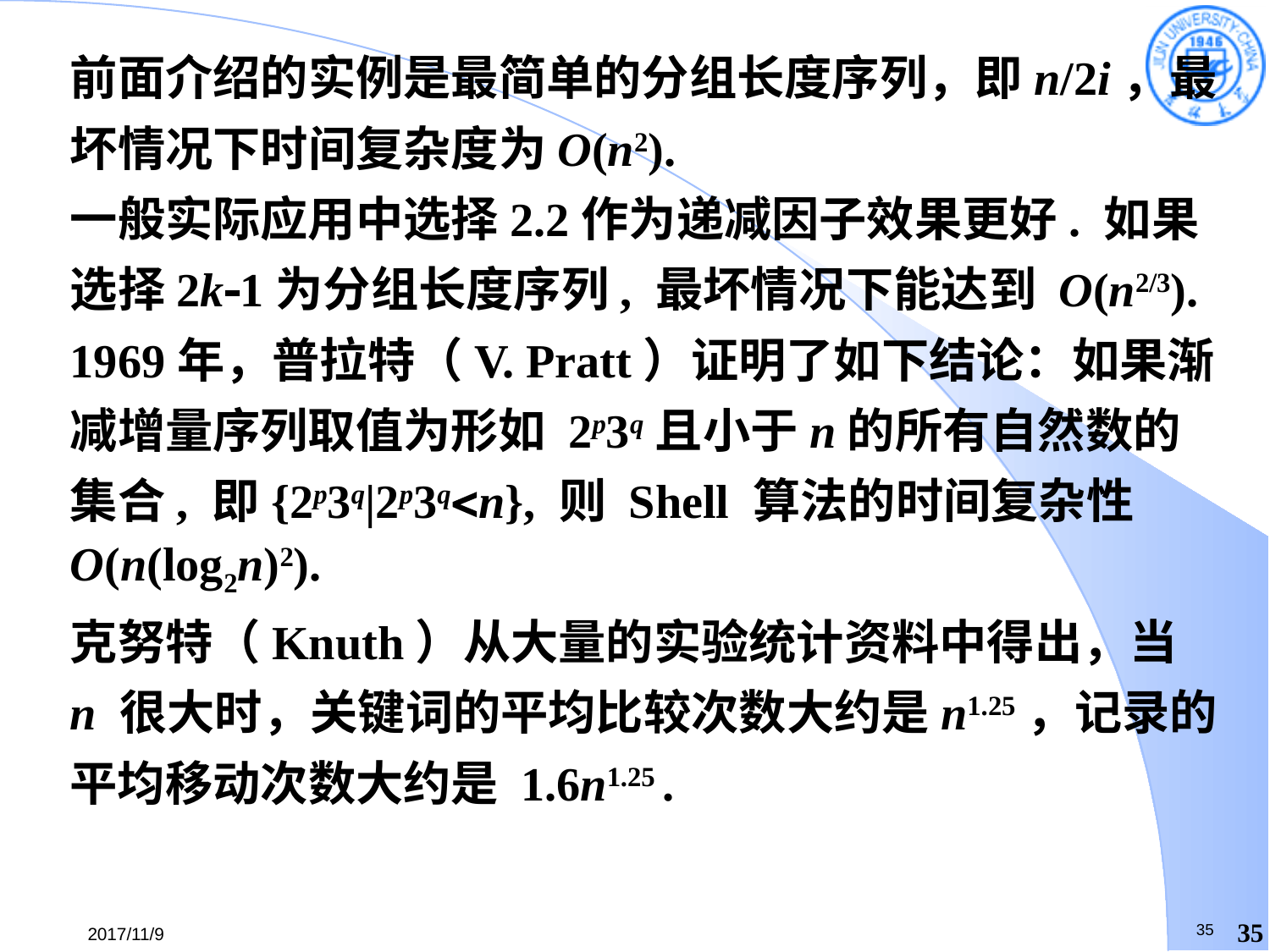

前面介绍的实例是最简单的分组长度序列，即n/2i，最坏情况下时间复杂度为O(n2).
一般实际应用中选择2.2作为递减因子效果更好. 如果选择2k−1为分组长度序列, 最坏情况下能达到 O(n2/3).
1969年，普拉特（V. Pratt）证明了如下结论：如果渐减增量序列取值为形如 2p3q且小于n的所有自然数的集合, 即{2p3q|2p3q<n}, 则 Shell 算法的时间复杂性O(n(log2n)2).
克努特（Knuth）从大量的实验统计资料中得出，当 n 很大时，关键词的平均比较次数大约是n1.25，记录的平均移动次数大约是 1.6n1.25 .

35